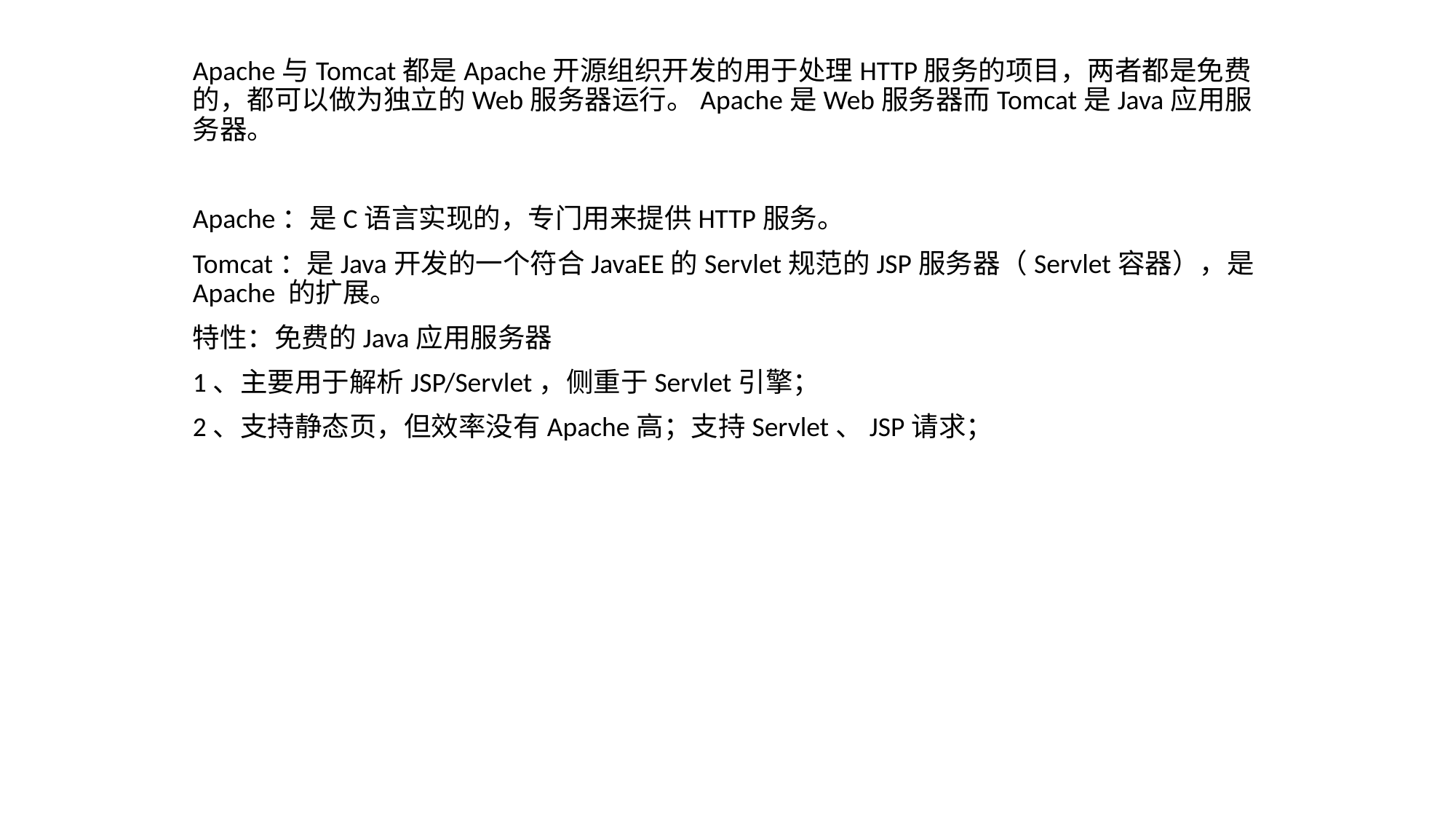

Apache与Tomcat都是Apache开源组织开发的用于处理HTTP服务的项目，两者都是免费的，都可以做为独立的Web服务器运行。Apache是Web服务器而Tomcat是Java应用服务器。

Apache：是C语言实现的，专门用来提供HTTP服务。
Tomcat：是Java开发的一个符合JavaEE的Servlet规范的JSP服务器（Servlet容器），是 Apache 的扩展。
特性：免费的Java应用服务器
1、主要用于解析JSP/Servlet，侧重于Servlet引擎；
2、支持静态页，但效率没有Apache高；支持Servlet、JSP请求；